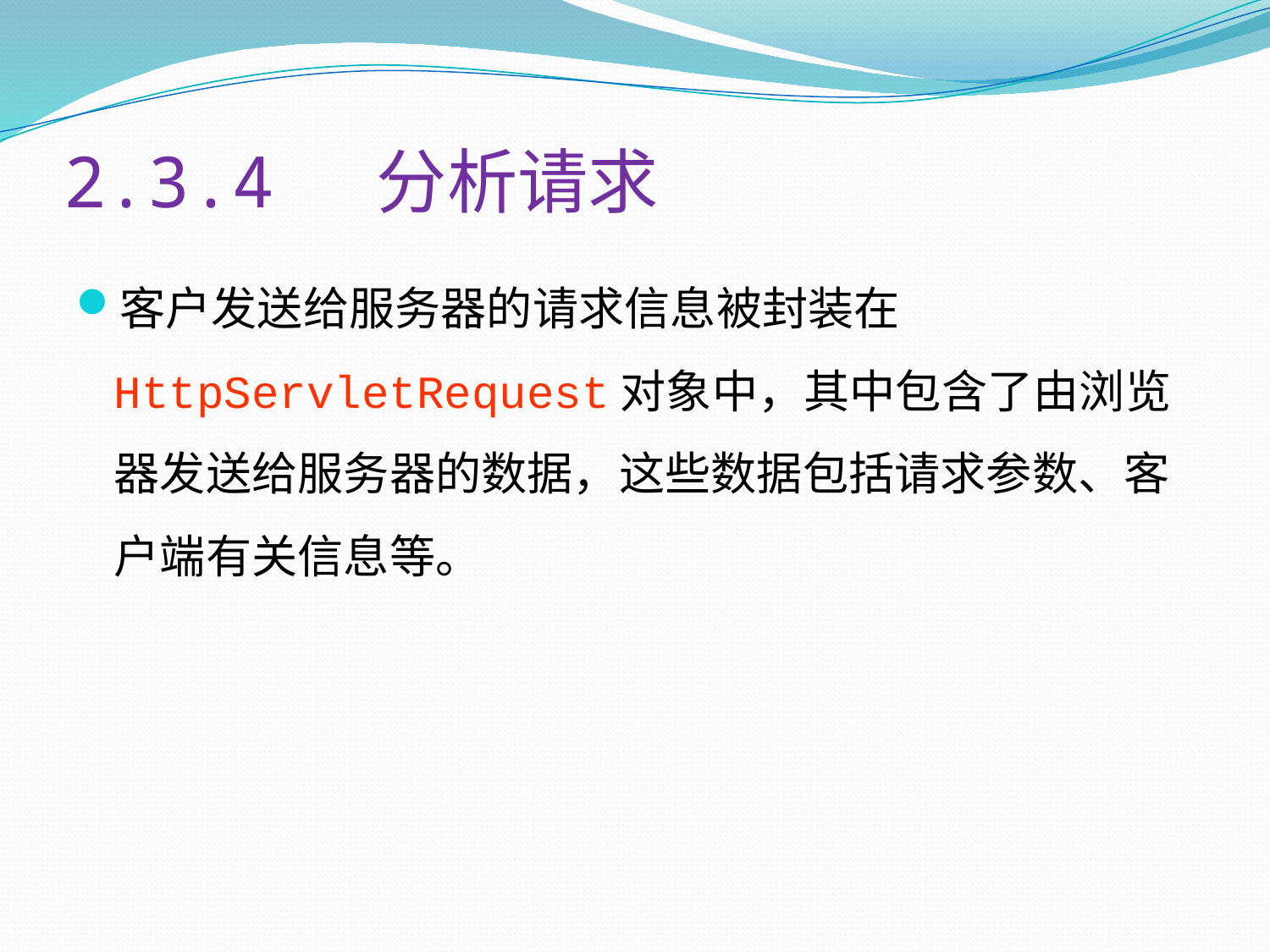

# 2.3.4  分析请求
客户发送给服务器的请求信息被封装在HttpServletRequest对象中，其中包含了由浏览器发送给服务器的数据，这些数据包括请求参数、客户端有关信息等。